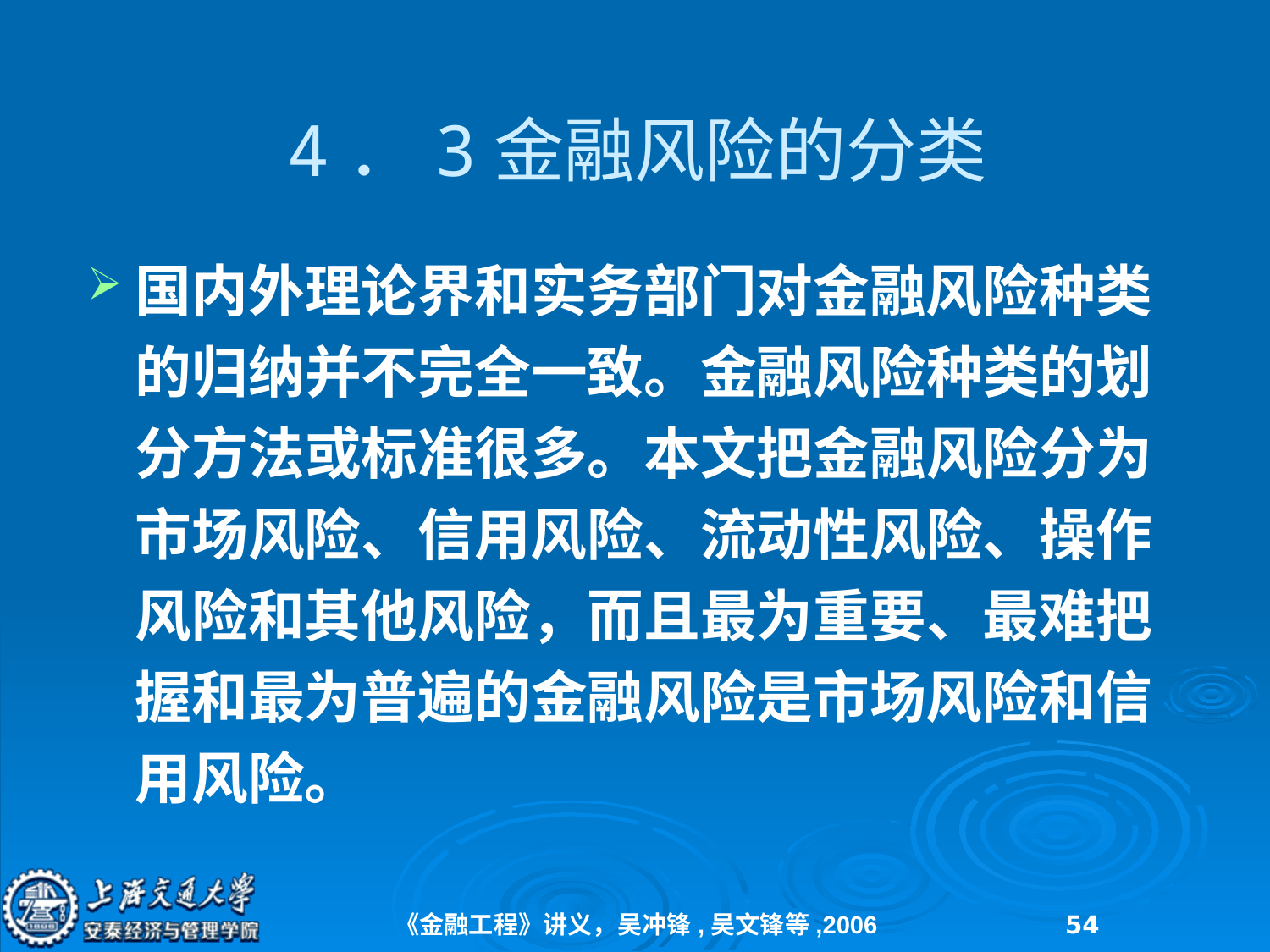

# 4．3金融风险的分类
国内外理论界和实务部门对金融风险种类的归纳并不完全一致。金融风险种类的划分方法或标准很多。本文把金融风险分为市场风险、信用风险、流动性风险、操作风险和其他风险，而且最为重要、最难把握和最为普遍的金融风险是市场风险和信用风险。